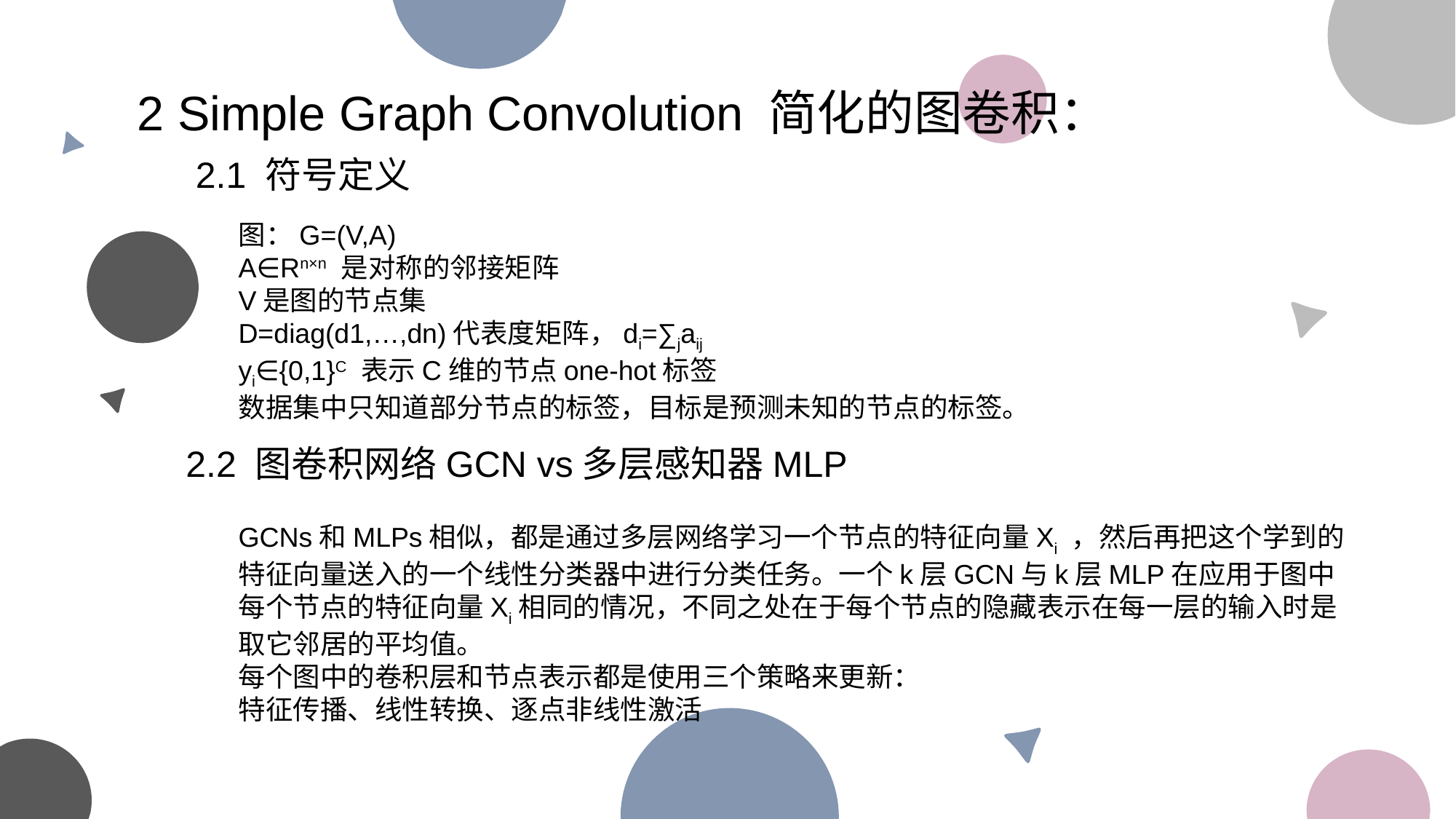

2 Simple Graph Convolution 简化的图卷积：
2.1 符号定义
图：G=(V,A)
A∈Rn×n 是对称的邻接矩阵
V是图的节点集
D=diag(d1,…,dn)代表度矩阵，di=∑jaij
yi∈{0,1}C 表示C维的节点one-hot标签
数据集中只知道部分节点的标签，目标是预测未知的节点的标签。
2.2 图卷积网络GCN vs多层感知器MLP
GCNs和MLPs相似，都是通过多层网络学习一个节点的特征向量Xi ，然后再把这个学到的特征向量送入的一个线性分类器中进行分类任务。一个k层GCN与k层MLP在应用于图中每个节点的特征向量Xi相同的情况，不同之处在于每个节点的隐藏表示在每一层的输入时是取它邻居的平均值。
每个图中的卷积层和节点表示都是使用三个策略来更新：
特征传播、线性转换、逐点非线性激活